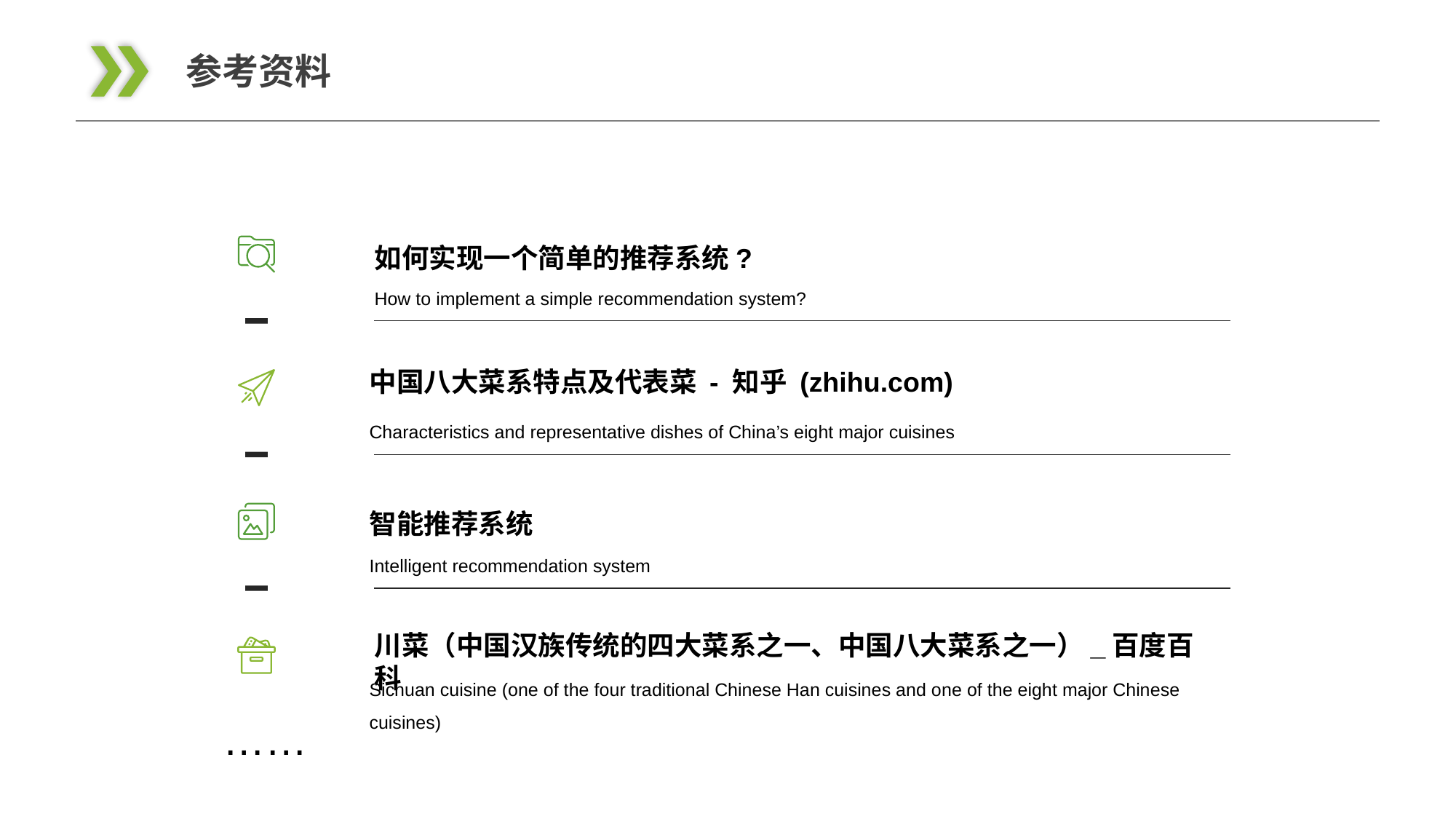

参考资料

如何实现一个简单的推荐系统?
How to implement a simple recommendation system?

中国八大菜系特点及代表菜 - 知乎 (zhihu.com)

Characteristics and representative dishes of China’s eight major cuisines

智能推荐系统

Intelligent recommendation system

川菜（中国汉族传统的四大菜系之一、中国八大菜系之一）_百度百科

Sichuan cuisine (one of the four traditional Chinese Han cuisines and one of the eight major Chinese cuisines)
……